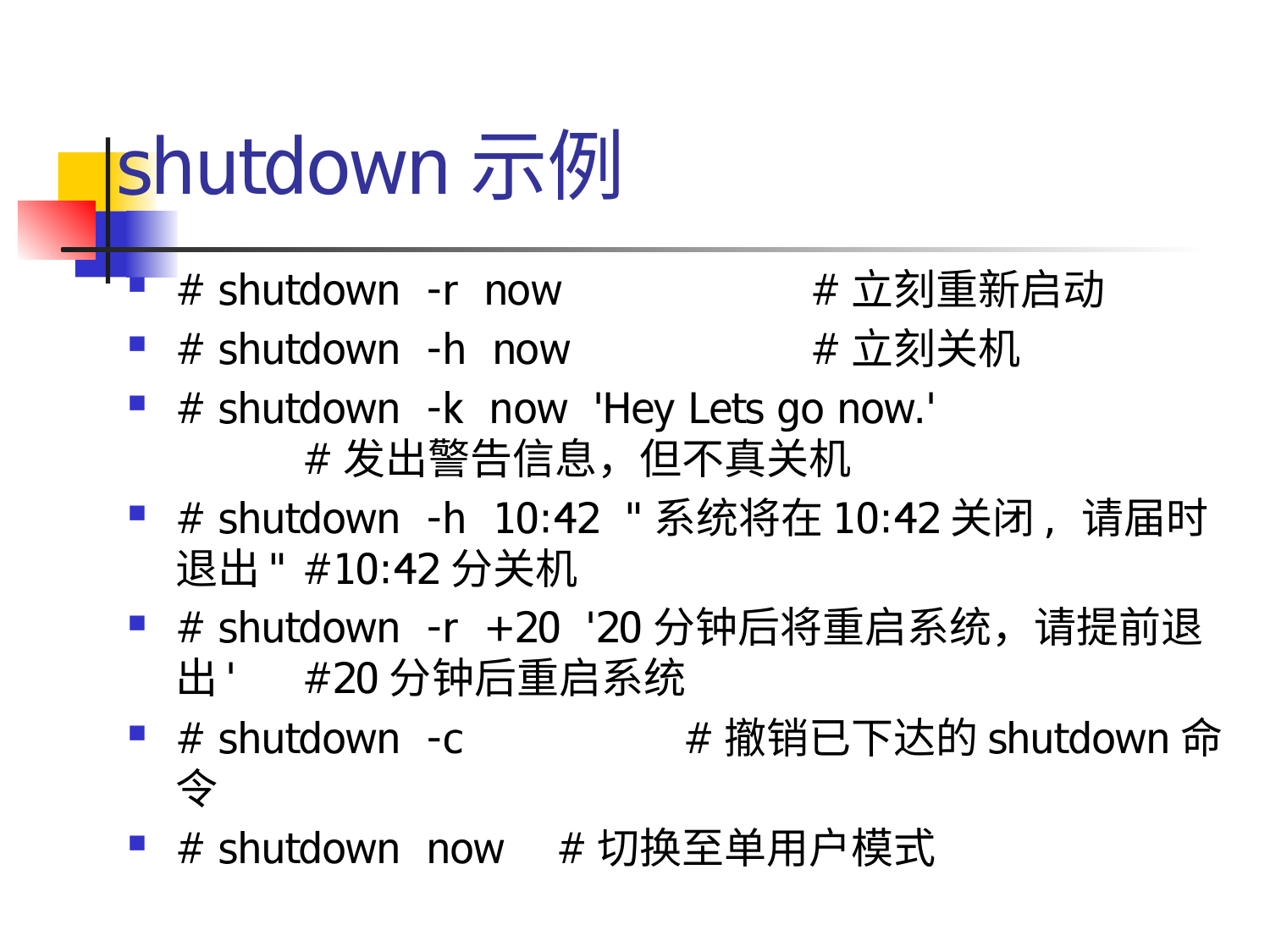

# shutdown示例
# shutdown  -r  now 		#立刻重新启动
# shutdown  -h  now 		#立刻关机
# shutdown  -k  now  'Hey Lets go now.'				#发出警告信息，但不真关机
# shutdown  -h  10:42  "系统将在10:42关闭, 请届时退出"	#10:42分关机
# shutdown  -r  +20  '20分钟后将重启系统，请提前退出' 	#20分钟后重启系统
# shutdown  -c 		#撤销已下达的shutdown命令
# shutdown  now 	#切换至单用户模式